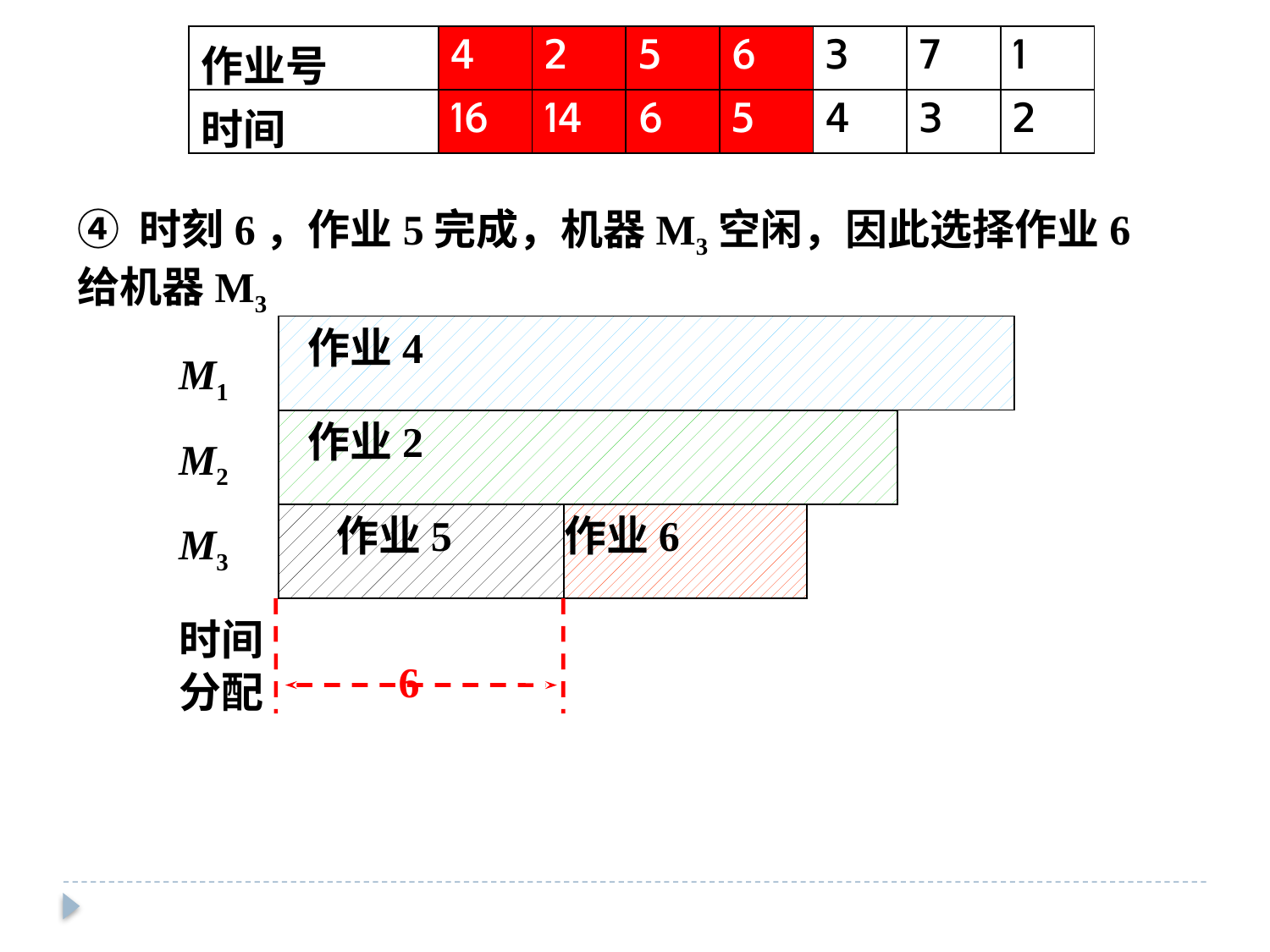

| 作业号 | 4 | 2 | 5 | 6 | 3 | 7 | 1 |
| --- | --- | --- | --- | --- | --- | --- | --- |
| 时间 | 16 | 14 | 6 | 5 | 4 | 3 | 2 |
④ 时刻6，作业5完成，机器M3空闲，因此选择作业6给机器M3
  作业4
M1
M2
M3
时间
分配
  作业2
     作业5
作业6

6